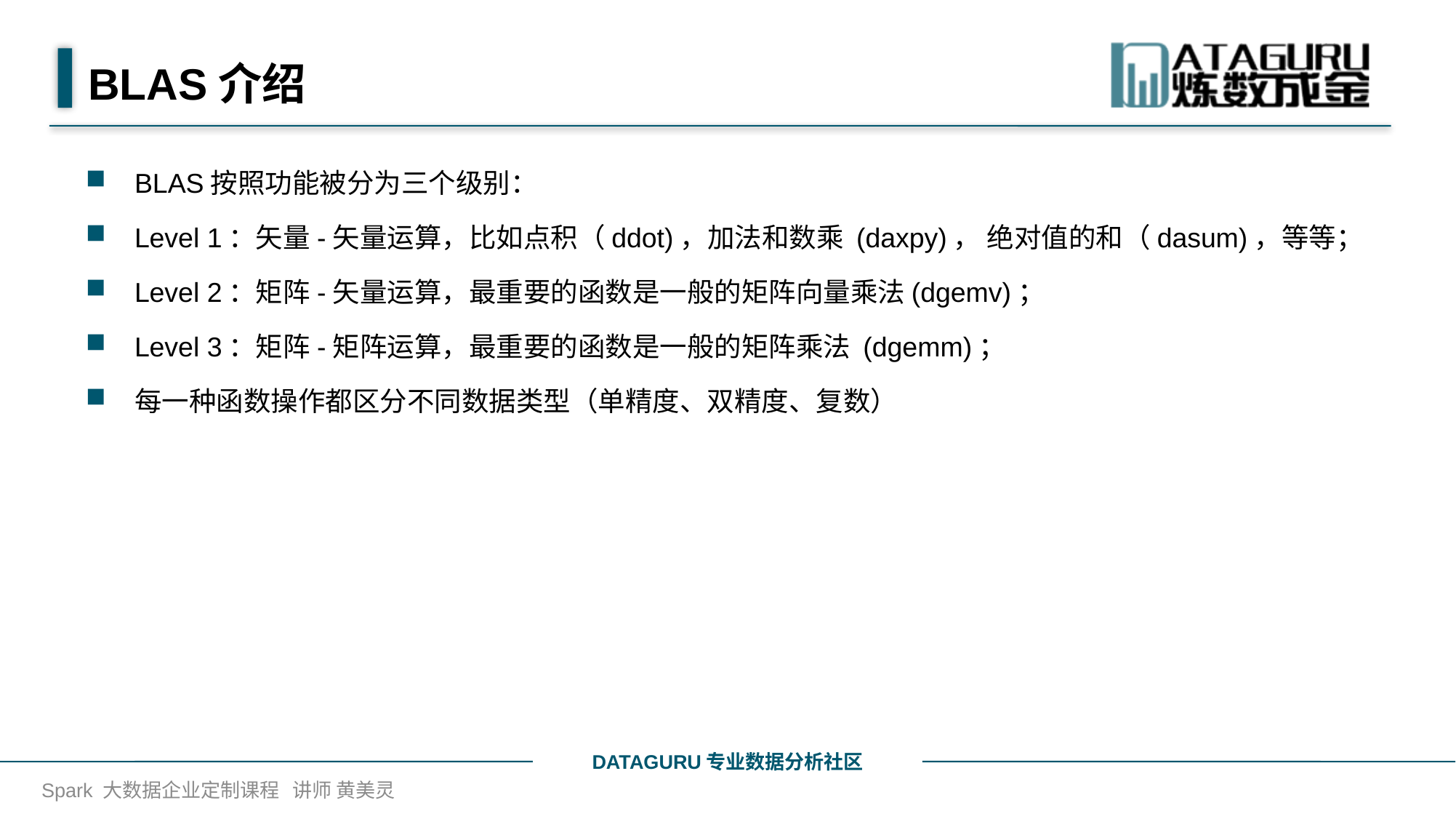

# BLAS介绍

BLAS按照功能被分为三个级别：
Level 1：矢量-矢量运算，比如点积（ddot)，加法和数乘 (daxpy)， 绝对值的和（dasum)，等等；
Level 2：矩阵-矢量运算，最重要的函数是一般的矩阵向量乘法(dgemv)；
Level 3：矩阵-矩阵运算，最重要的函数是一般的矩阵乘法 (dgemm)；
每一种函数操作都区分不同数据类型（单精度、双精度、复数）